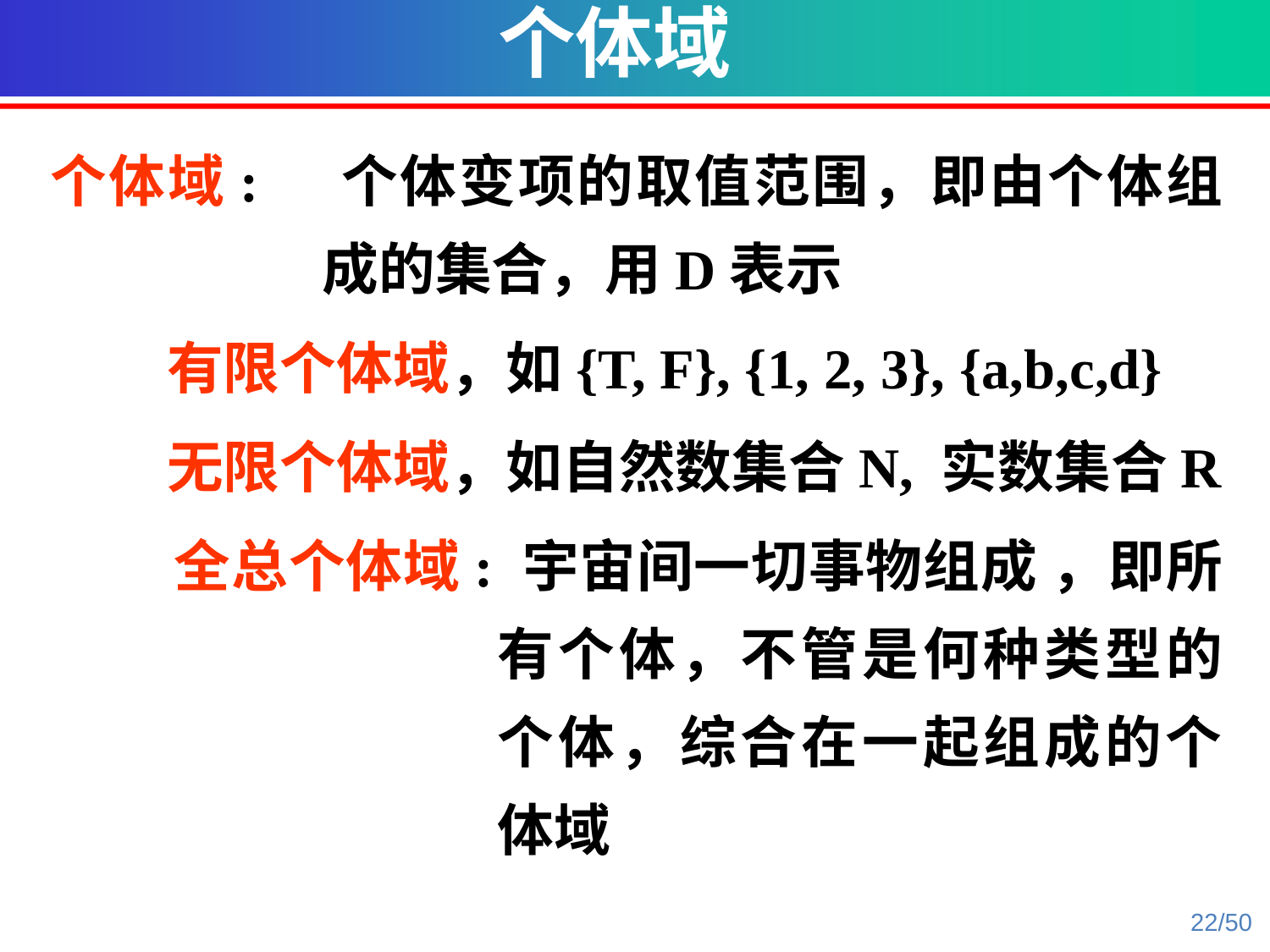

个体域
个体域:    个体变项的取值范围，即由个体组成的集合，用D表示
        有限个体域，如{T, F}, {1, 2, 3}, {a,b,c,d}
        无限个体域，如自然数集合N, 实数集合R
        全总个体域: 宇宙间一切事物组成 ，即所有个体，不管是何种类型的个体，综合在一起组成的个体域
22/50